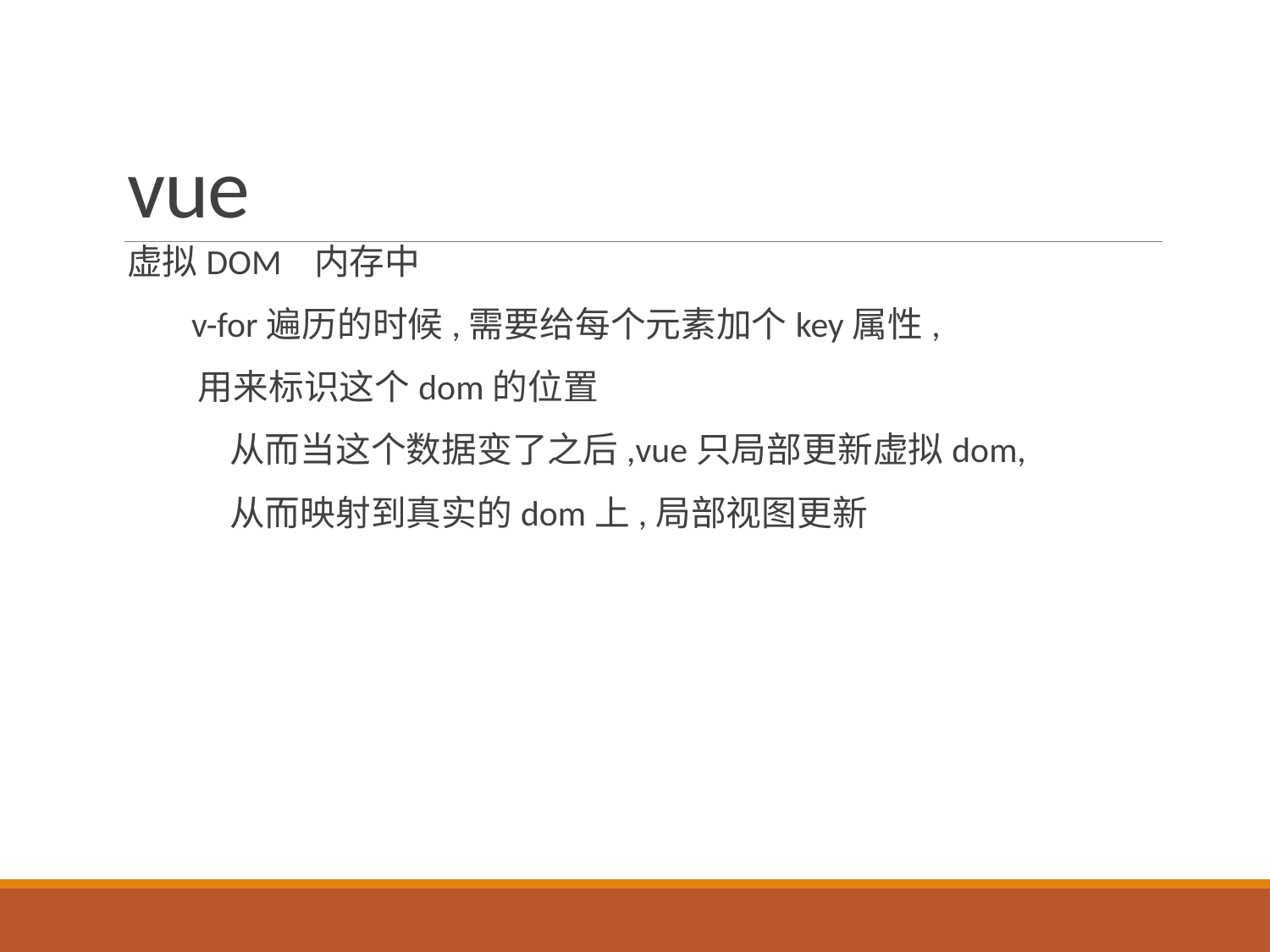

# vue
虚拟DOM   内存中
        v-for遍历的时候,需要给每个元素加个key属性,
        用来标识这个dom的位置
            从而当这个数据变了之后,vue只局部更新虚拟dom,
            从而映射到真实的dom上,局部视图更新